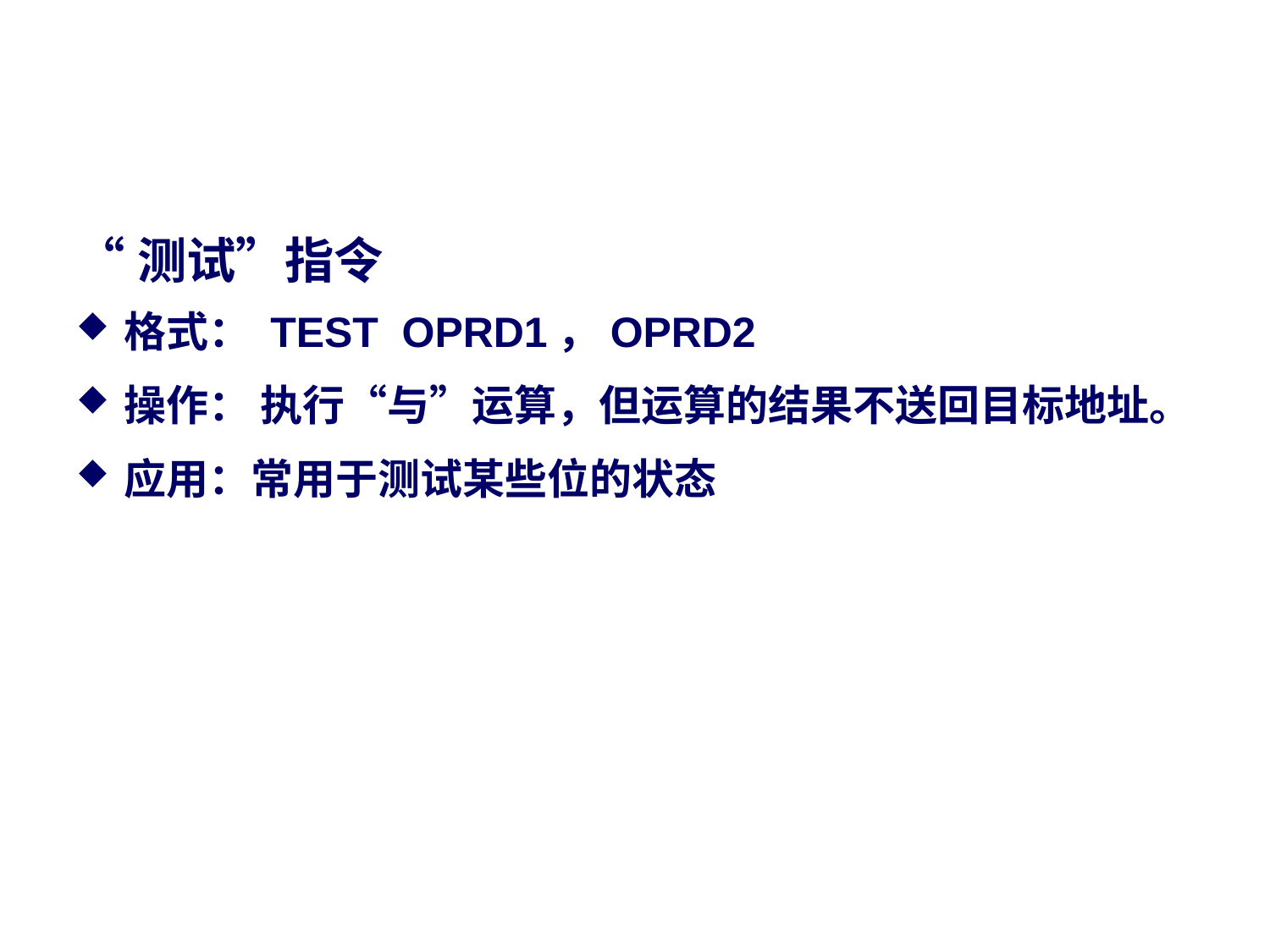

#
“测试”指令
格式： TEST  OPRD1，OPRD2
操作： 执行“与”运算，但运算的结果不送回目标地址。
应用：常用于测试某些位的状态